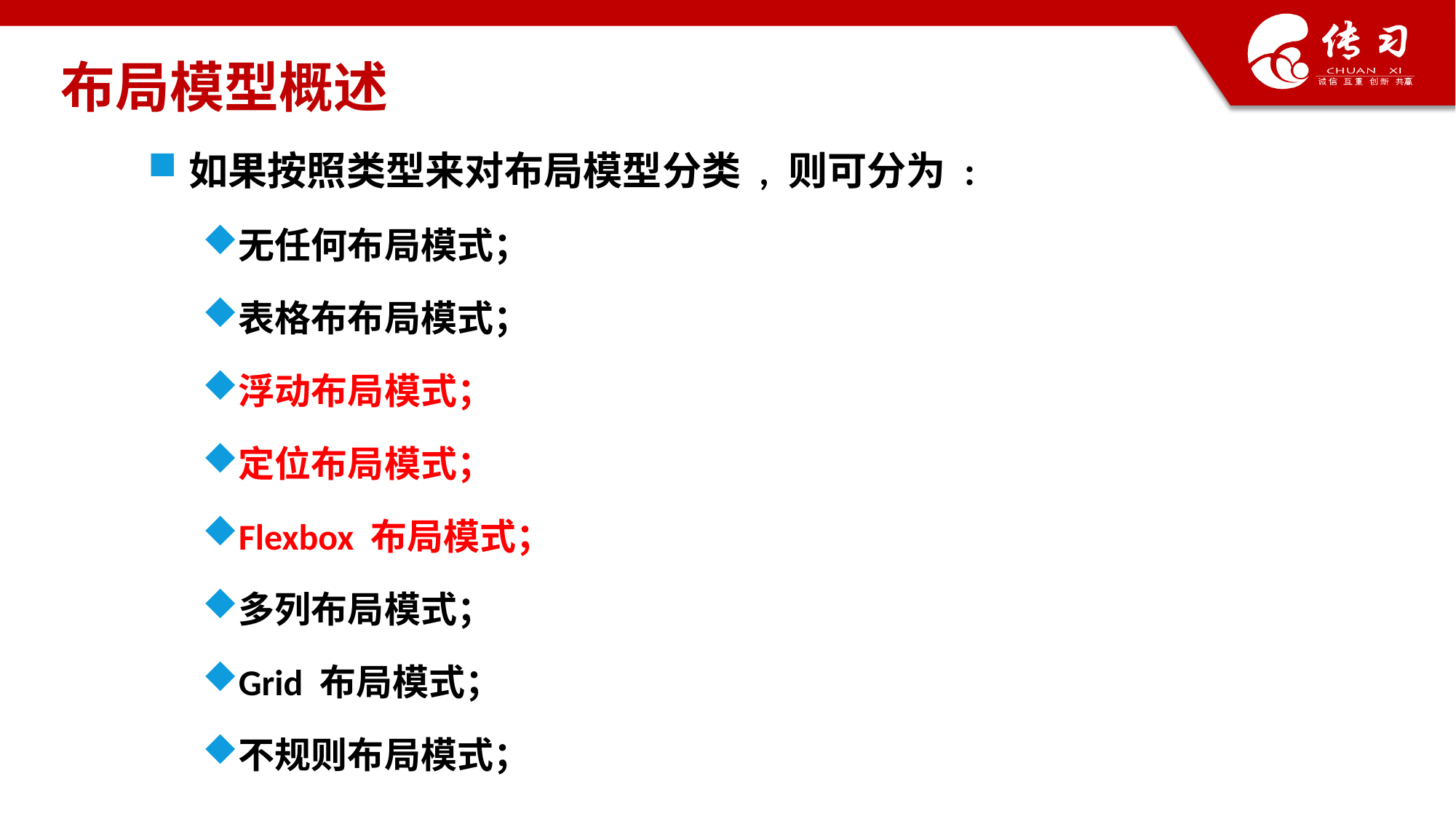

# 布局模型概述
如果按照类型来对布局模型分类 , 则可分为 :
无任何布局模式；
表格布布局模式；
浮动布局模式；
定位布局模式；
Flexbox 布局模式；
多列布局模式；
Grid 布局模式；
不规则布局模式；